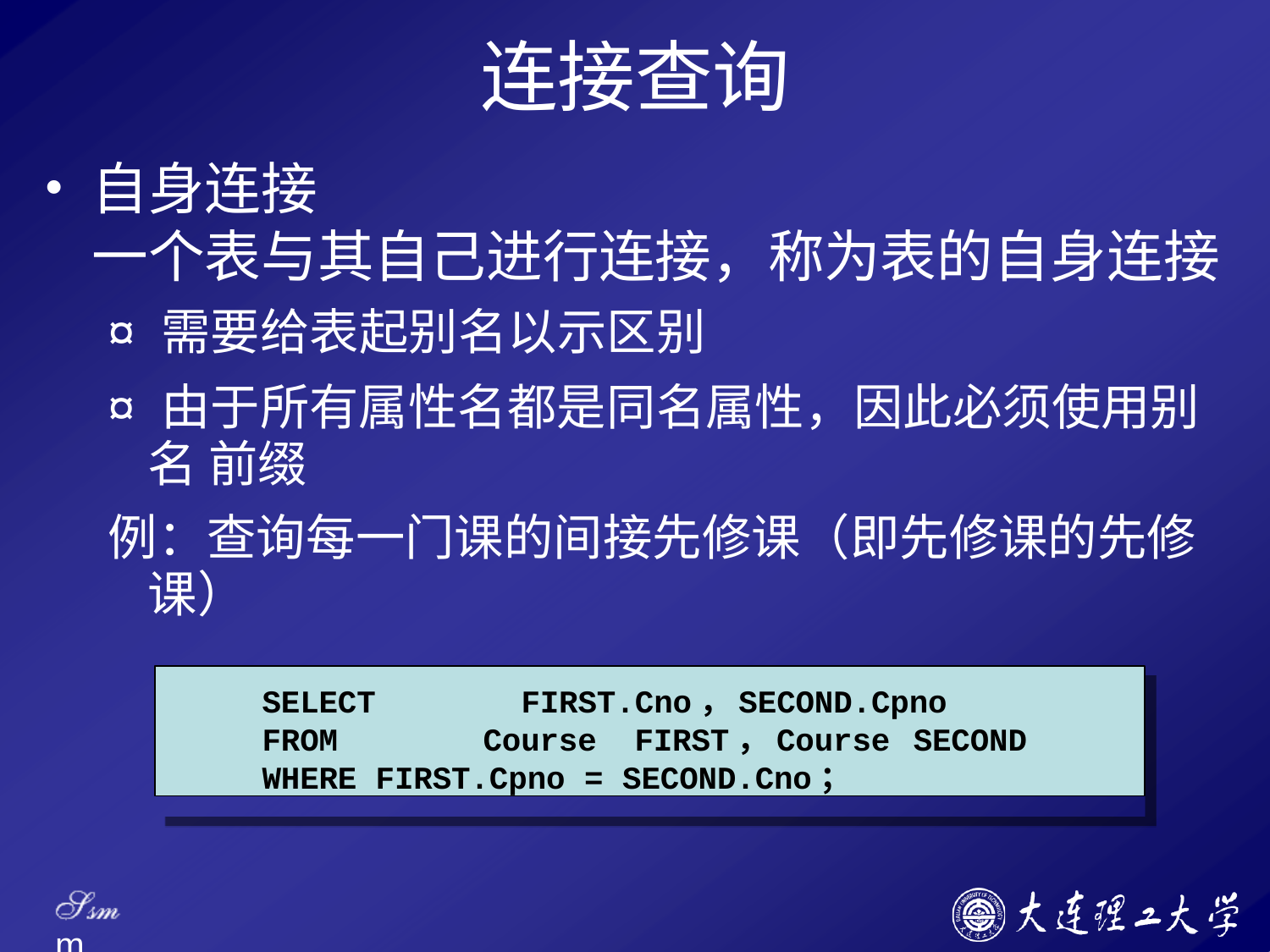

# 连接查询
自身连接
一个表与其自己进行连接，称为表的自身连接
¤ 需要给表起别名以示区别
¤ 由于所有属性名都是同名属性，因此必须使用别名 前缀
例：查询每一门课的间接先修课（即先修课的先修 课）
SELECT	FIRST.Cno，SECOND.Cpno
FROM	Course	FIRST，Course	SECOND
WHERE FIRST.Cpno = SECOND.Cno；

Ssm